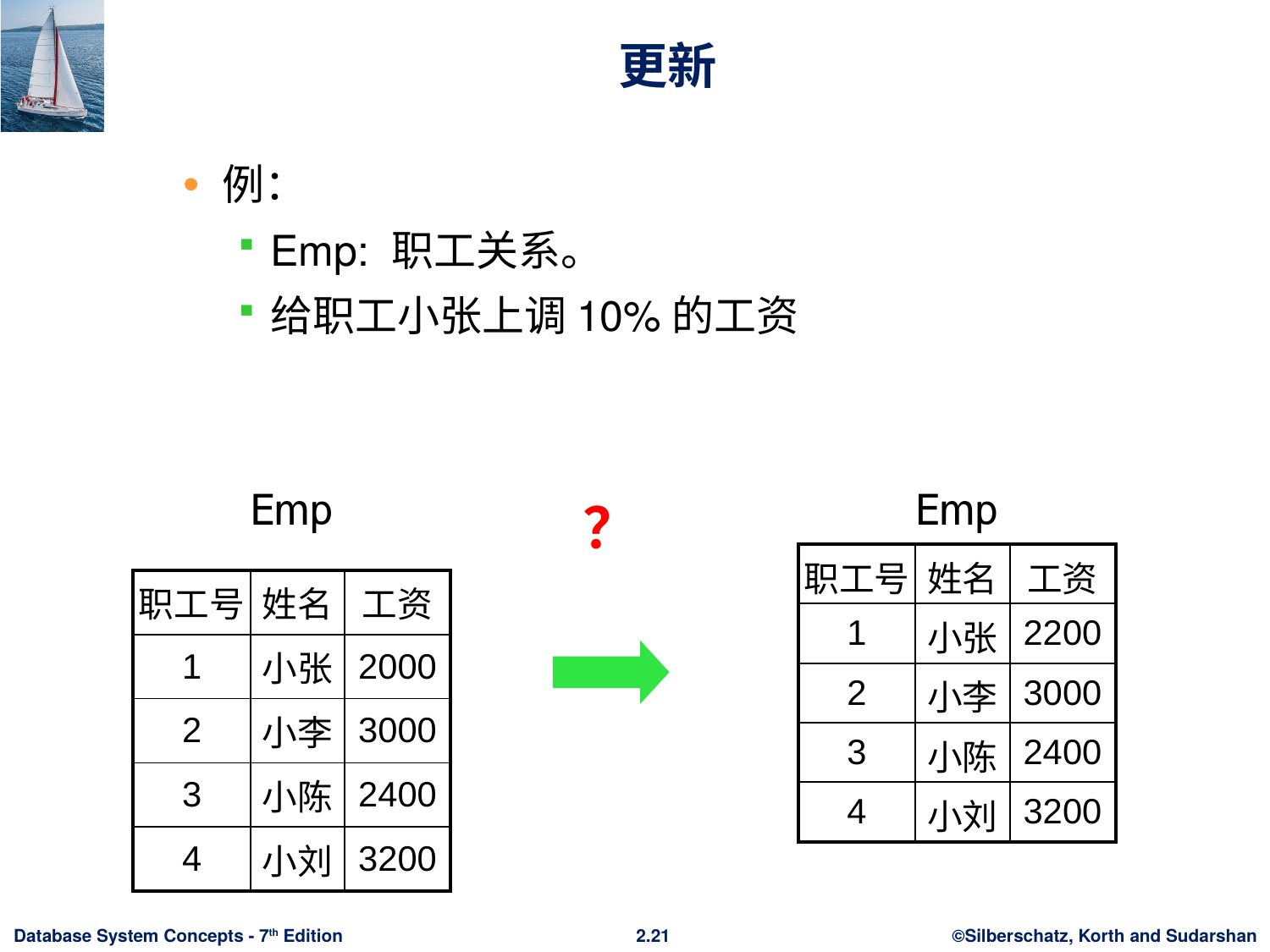

# 更新
例：
Emp: 职工关系。
给职工小张上调10%的工资

Emp
？
Emp
| 职工号 | 姓名 | 工资 |
| --- | --- | --- |
| 1 | 小张 | 2200 |
| 2 | 小李 | 3000 |
| 3 | 小陈 | 2400 |
| 4 | 小刘 | 3200 |
| 职工号 | 姓名 | 工资 |
| --- | --- | --- |
| 1 | 小张 | 2000 |
| 2 | 小李 | 3000 |
| 3 | 小陈 | 2400 |
| 4 | 小刘 | 3200 |